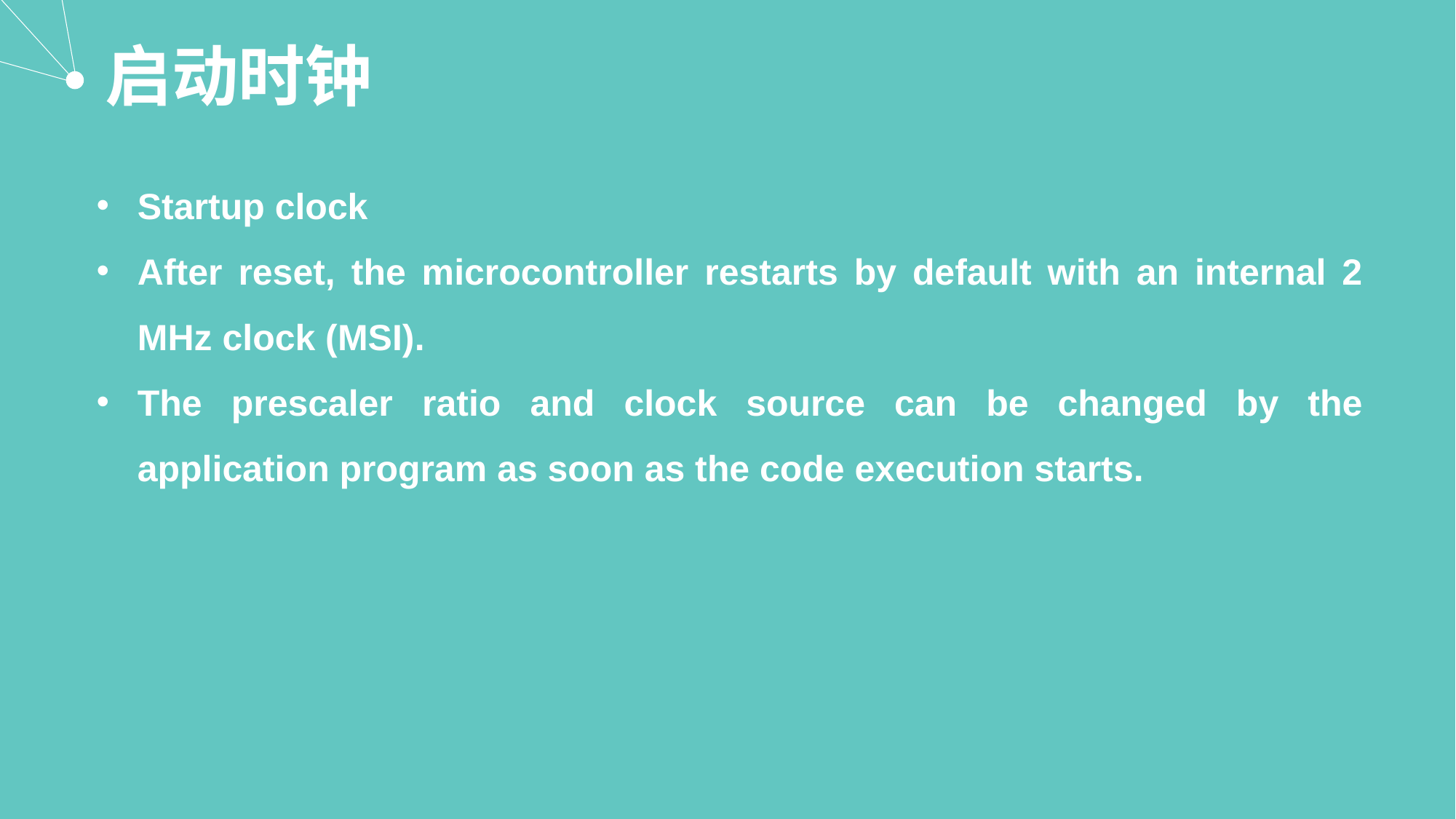

# 启动时钟
Startup clock
After reset, the microcontroller restarts by default with an internal 2 MHz clock (MSI).
The prescaler ratio and clock source can be changed by the application program as soon as the code execution starts.